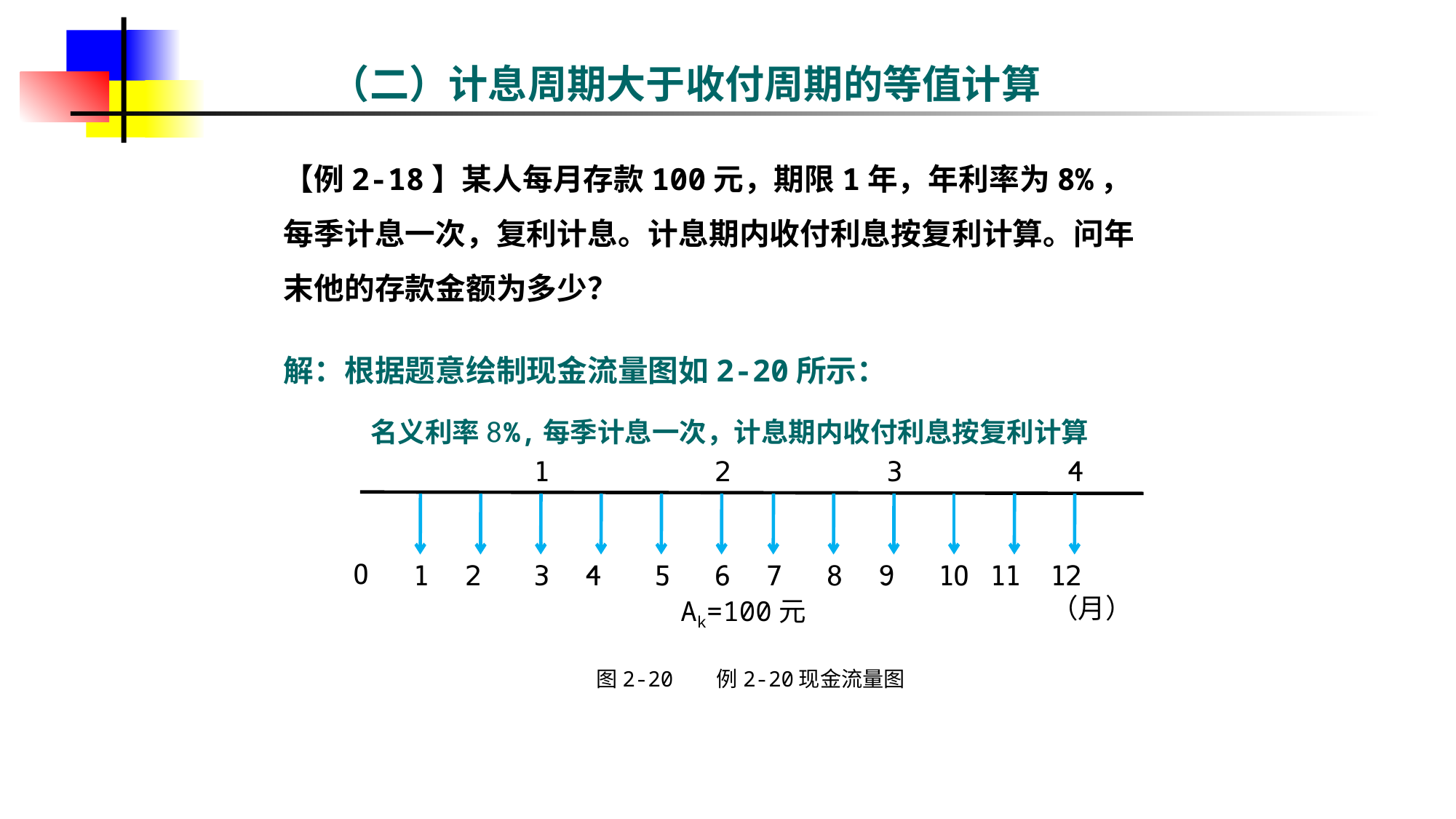

# （二）计息周期大于收付周期的等值计算
【例2-18】某人每月存款100元，期限1年，年利率为8%，每季计息一次，复利计息。计息期内收付利息按复利计算。问年末他的存款金额为多少？

解：根据题意绘制现金流量图如2-20所示：
名义利率8%,每季计息一次，计息期内收付利息按复利计算
1
2
3
4
0
1
2
3
4
5
6
7
8
9
10
11
12（月）
Ak=100元
图2-20   例2-20现金流量图